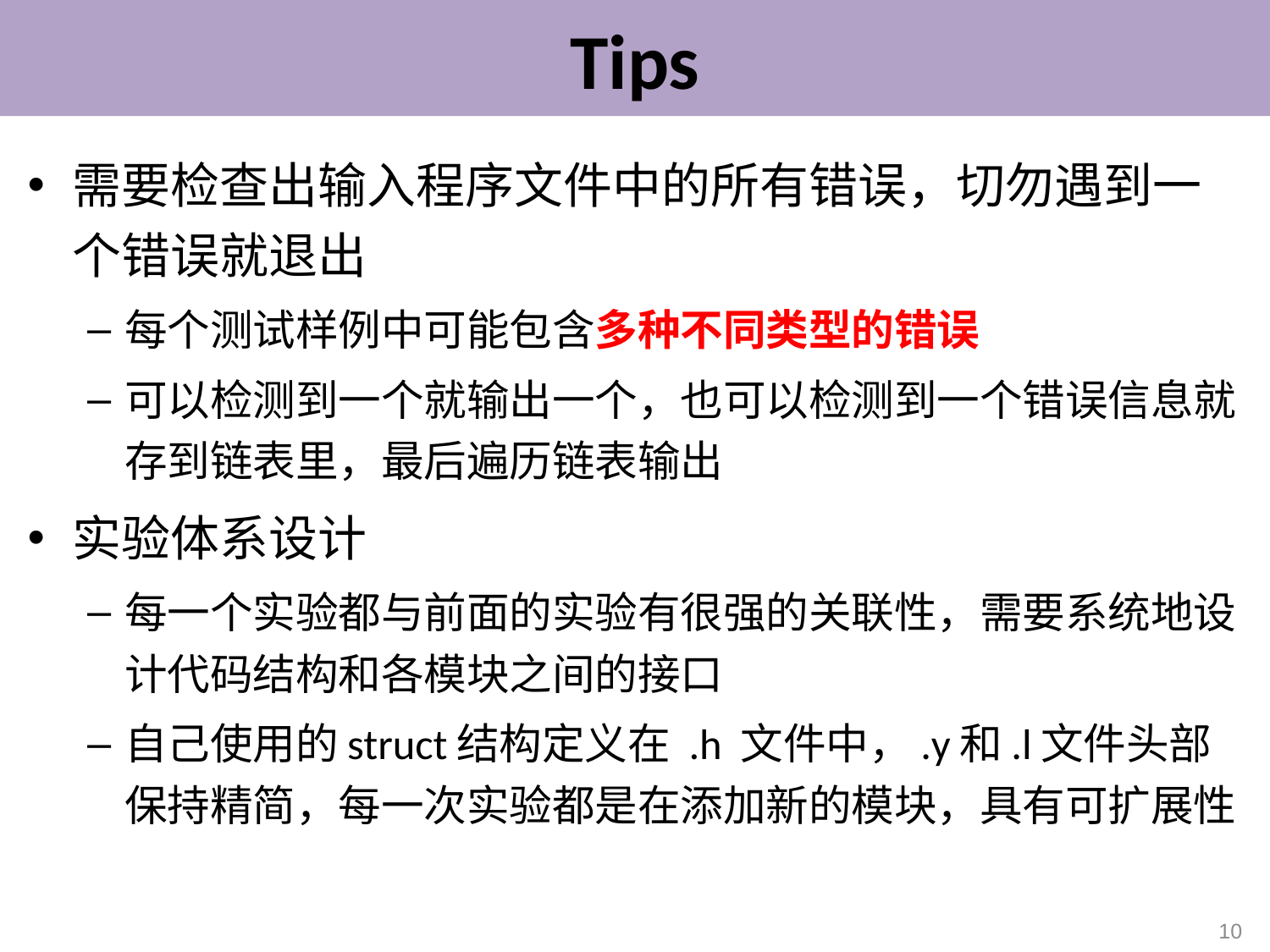

# Tips
需要检查出输入程序文件中的所有错误，切勿遇到一个错误就退出
每个测试样例中可能包含多种不同类型的错误
可以检测到一个就输出一个，也可以检测到一个错误信息就存到链表里，最后遍历链表输出
实验体系设计
每一个实验都与前面的实验有很强的关联性，需要系统地设计代码结构和各模块之间的接口
自己使用的struct结构定义在 .h 文件中，.y和.l文件头部保持精简，每一次实验都是在添加新的模块，具有可扩展性
10